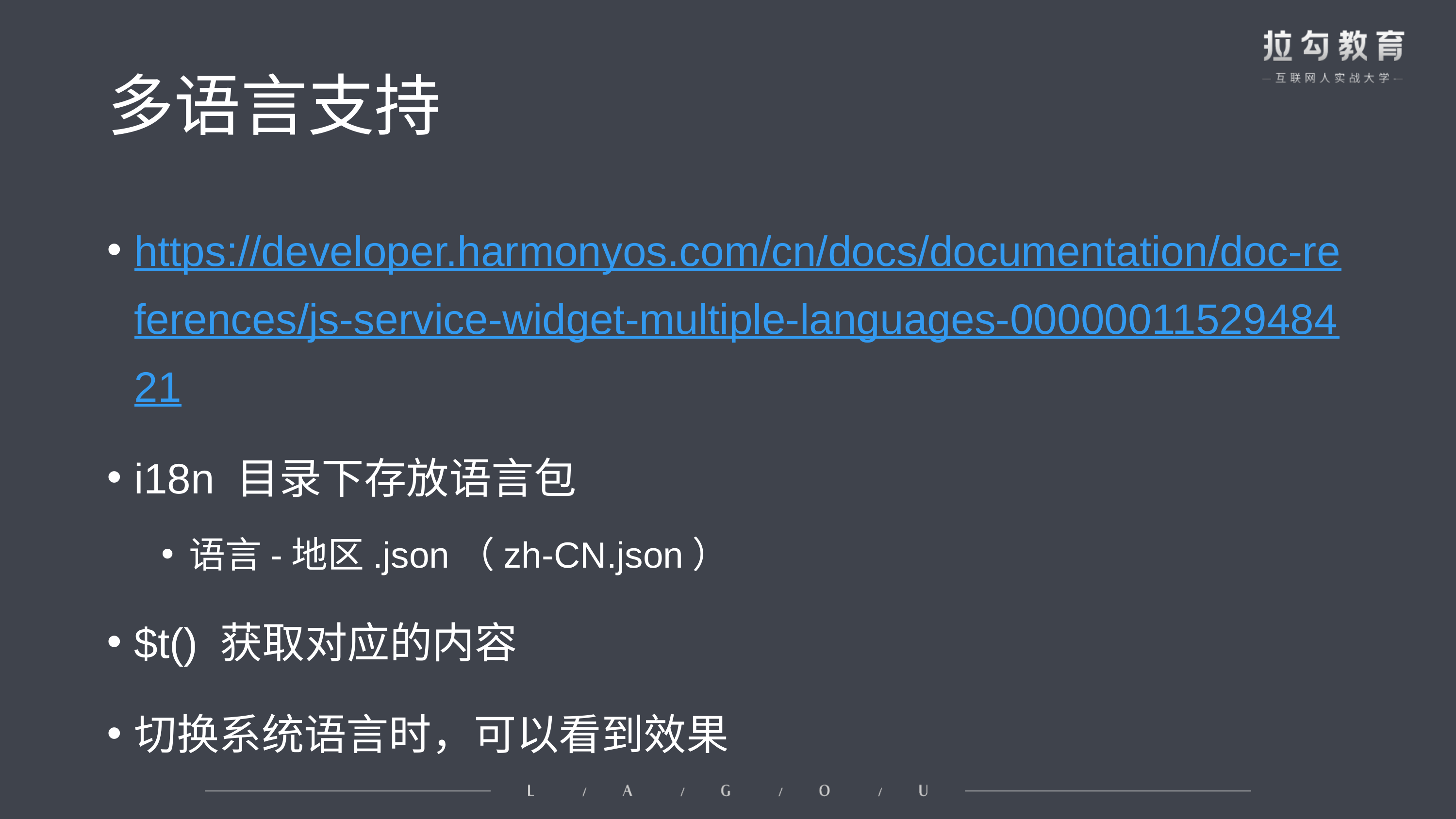

# 多语言支持
https://developer.harmonyos.com/cn/docs/documentation/doc-references/js-service-widget-multiple-languages-0000001152948421
i18n 目录下存放语言包
语言-地区.json（zh-CN.json）
$t() 获取对应的内容
切换系统语言时，可以看到效果